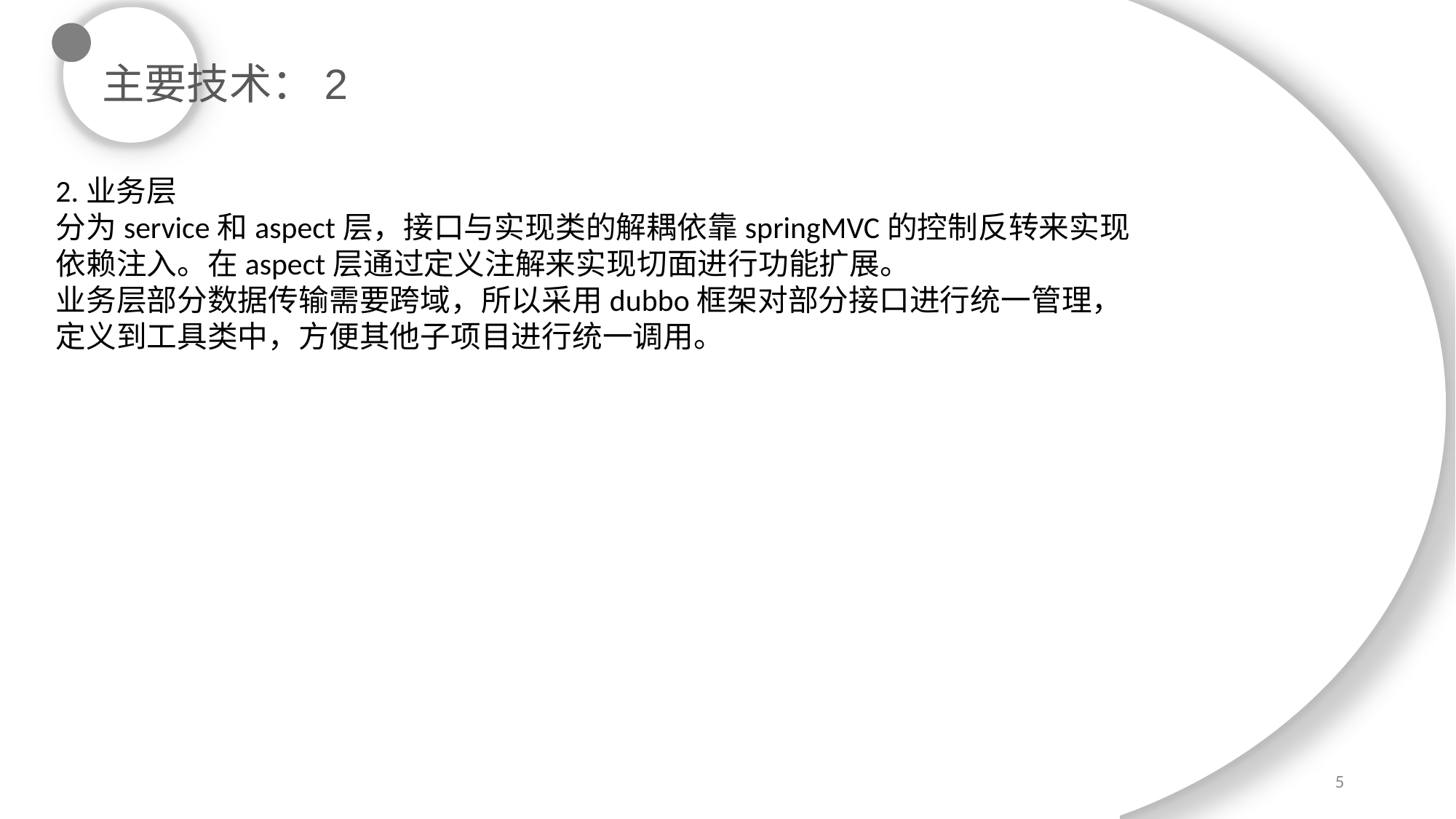

主要技术：2
2.业务层
分为service和aspect层，接口与实现类的解耦依靠springMVC的控制反转来实现依赖注入。在aspect层通过定义注解来实现切面进行功能扩展。
业务层部分数据传输需要跨域，所以采用dubbo框架对部分接口进行统一管理，定义到工具类中，方便其他子项目进行统一调用。
5